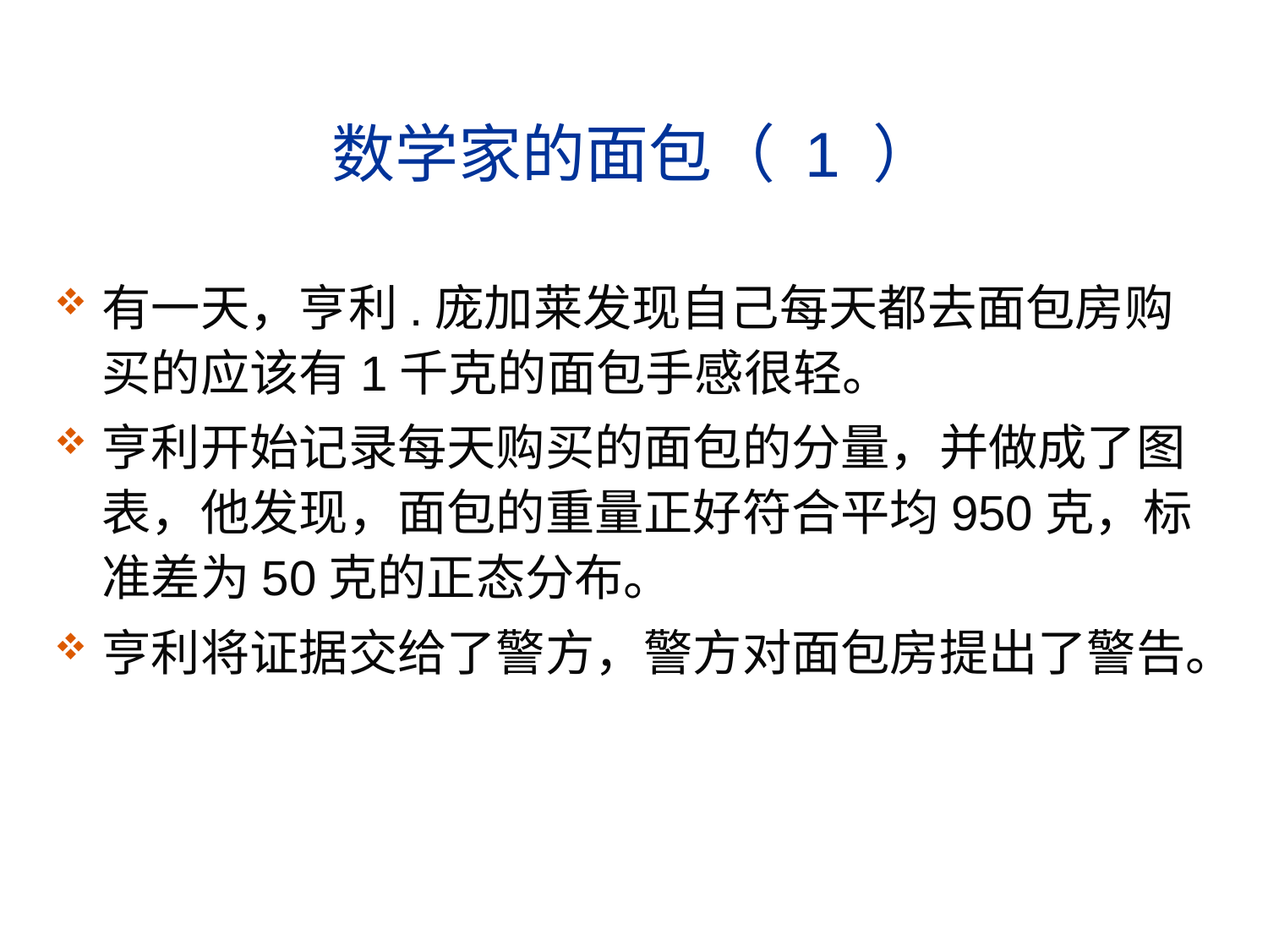

# 数学家的面包（ 1 ）
有一天，亨利.庞加莱发现自己每天都去面包房购买的应该有1千克的面包手感很轻。
亨利开始记录每天购买的面包的分量，并做成了图表，他发现，面包的重量正好符合平均950克，标准差为50克的正态分布。
亨利将证据交给了警方，警方对面包房提出了警告。